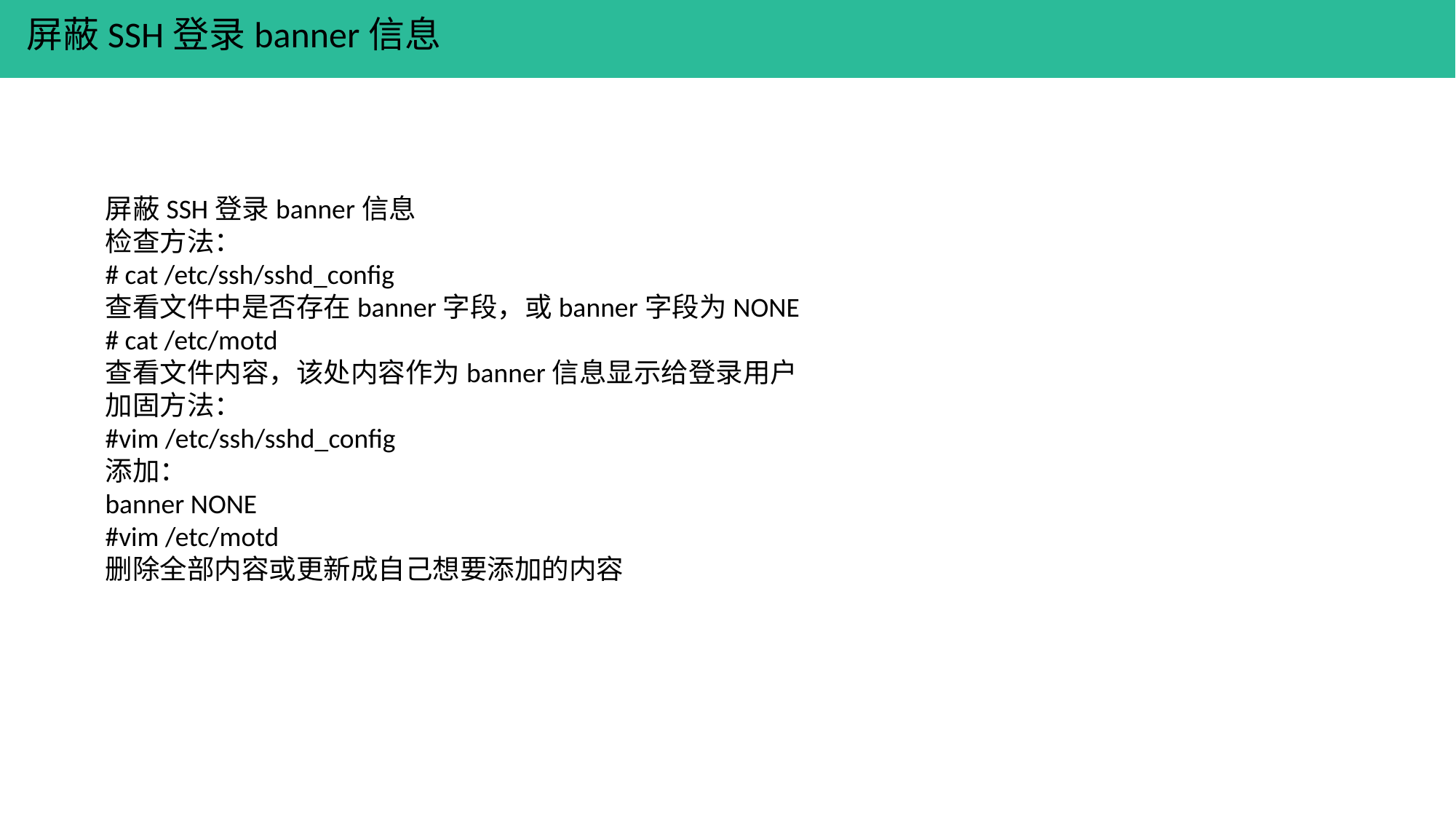

屏蔽SSH登录banner信息
屏蔽SSH登录banner信息
检查方法：
# cat /etc/ssh/sshd_config
查看文件中是否存在banner字段，或banner字段为NONE
# cat /etc/motd
查看文件内容，该处内容作为banner信息显示给登录用户
加固方法：
#vim /etc/ssh/sshd_config
添加：
banner NONE
#vim /etc/motd
删除全部内容或更新成自己想要添加的内容